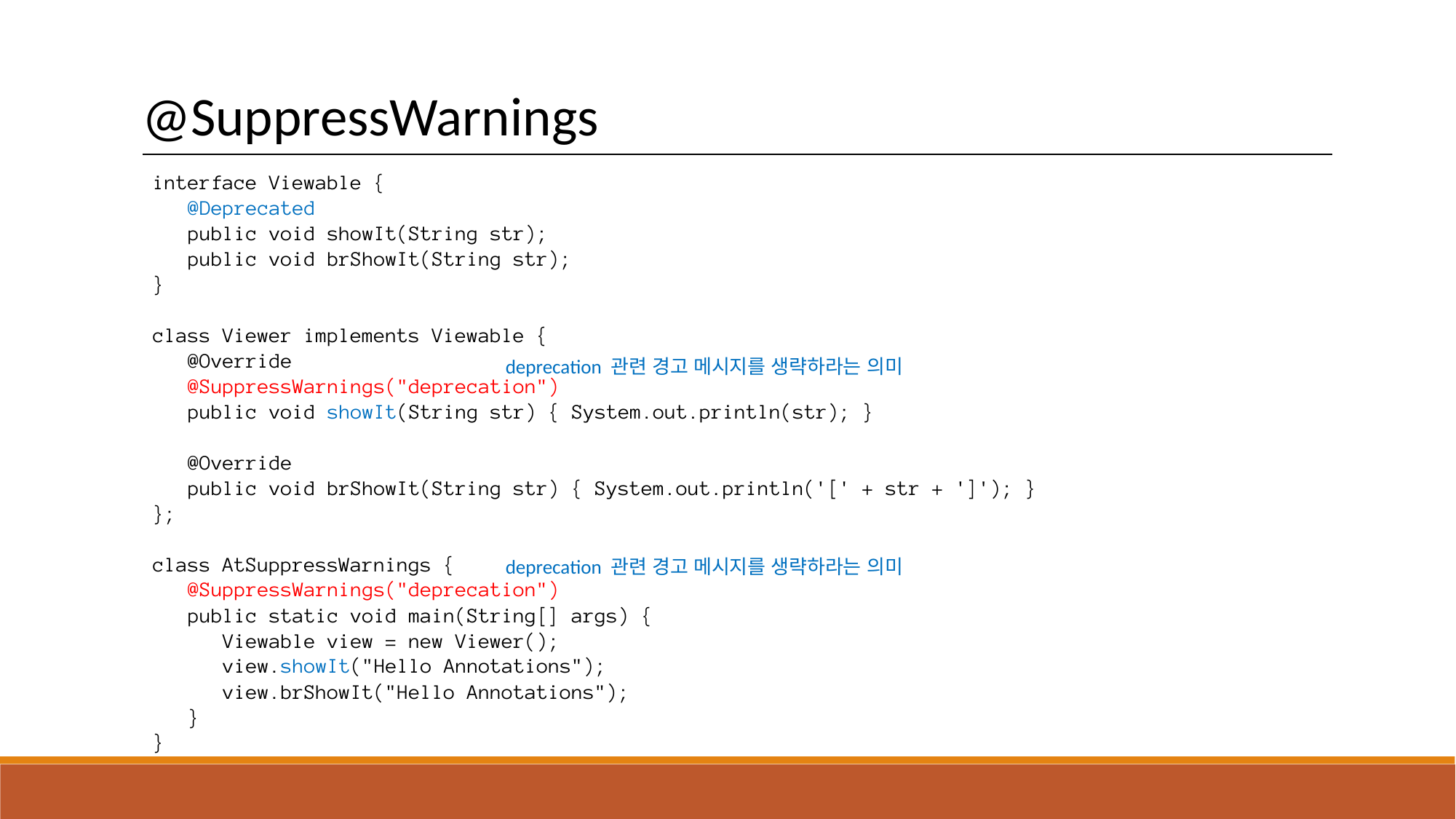

@SuppressWarnings
interface Viewable {
   @Deprecated
   public void showIt(String str);
   public void brShowIt(String str);
}

class Viewer implements Viewable {
   @Override
   @SuppressWarnings("deprecation")
   public void showIt(String str) { System.out.println(str); }

   @Override
   public void brShowIt(String str) { System.out.println('[' + str + ']'); }
};

class AtSuppressWarnings {
   @SuppressWarnings("deprecation")
   public static void main(String[] args) {
      Viewable view = new Viewer();
      view.showIt("Hello Annotations");
      view.brShowIt("Hello Annotations");
   }
}
deprecation 관련 경고 메시지를 생략하라는 의미
deprecation 관련 경고 메시지를 생략하라는 의미